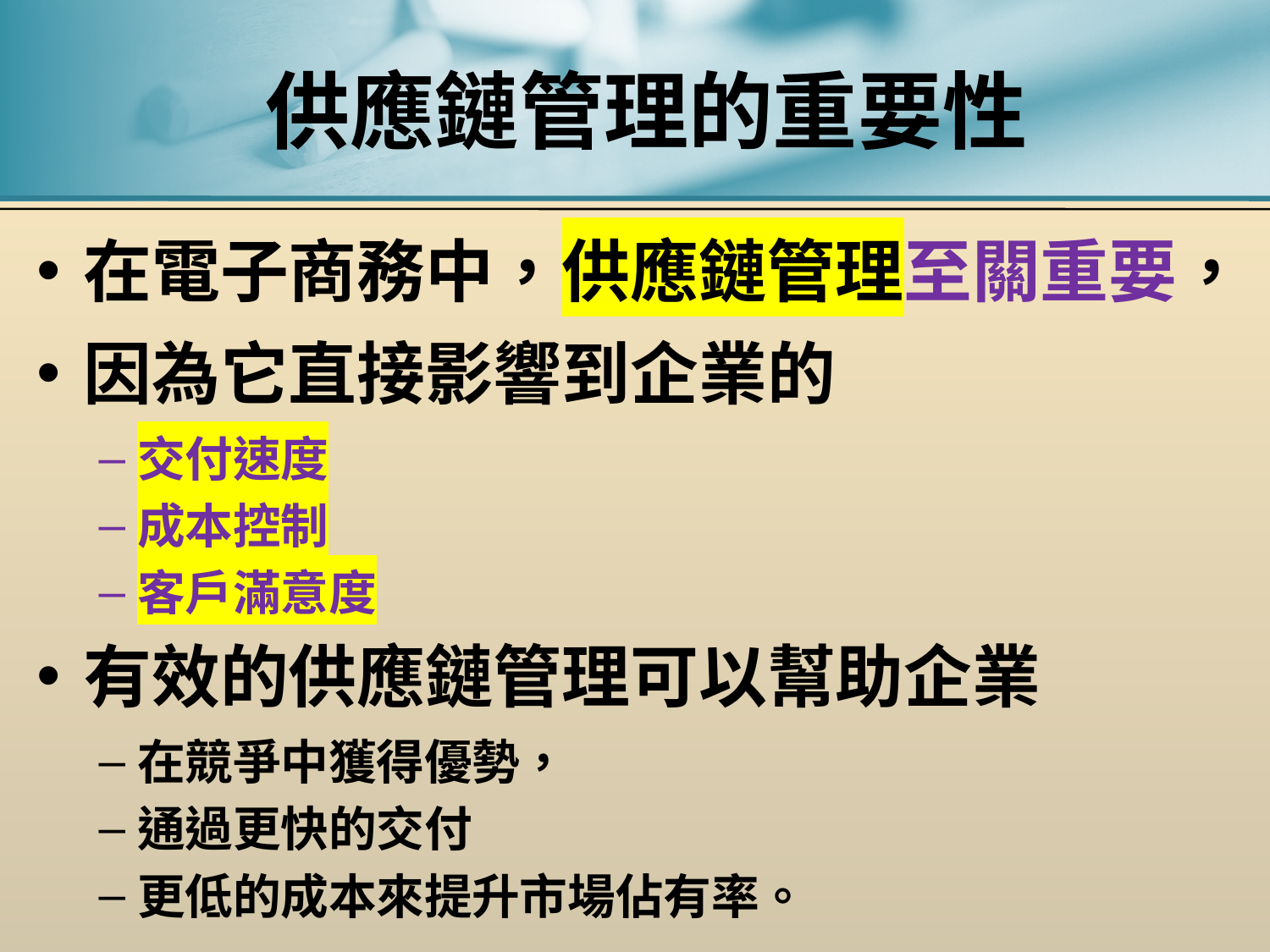

# 供應鏈管理的重要性
在電子商務中，供應鏈管理至關重要，
因為它直接影響到企業的
交付速度
成本控制
客戶滿意度
有效的供應鏈管理可以幫助企業
在競爭中獲得優勢，
通過更快的交付
更低的成本來提升市場佔有率。